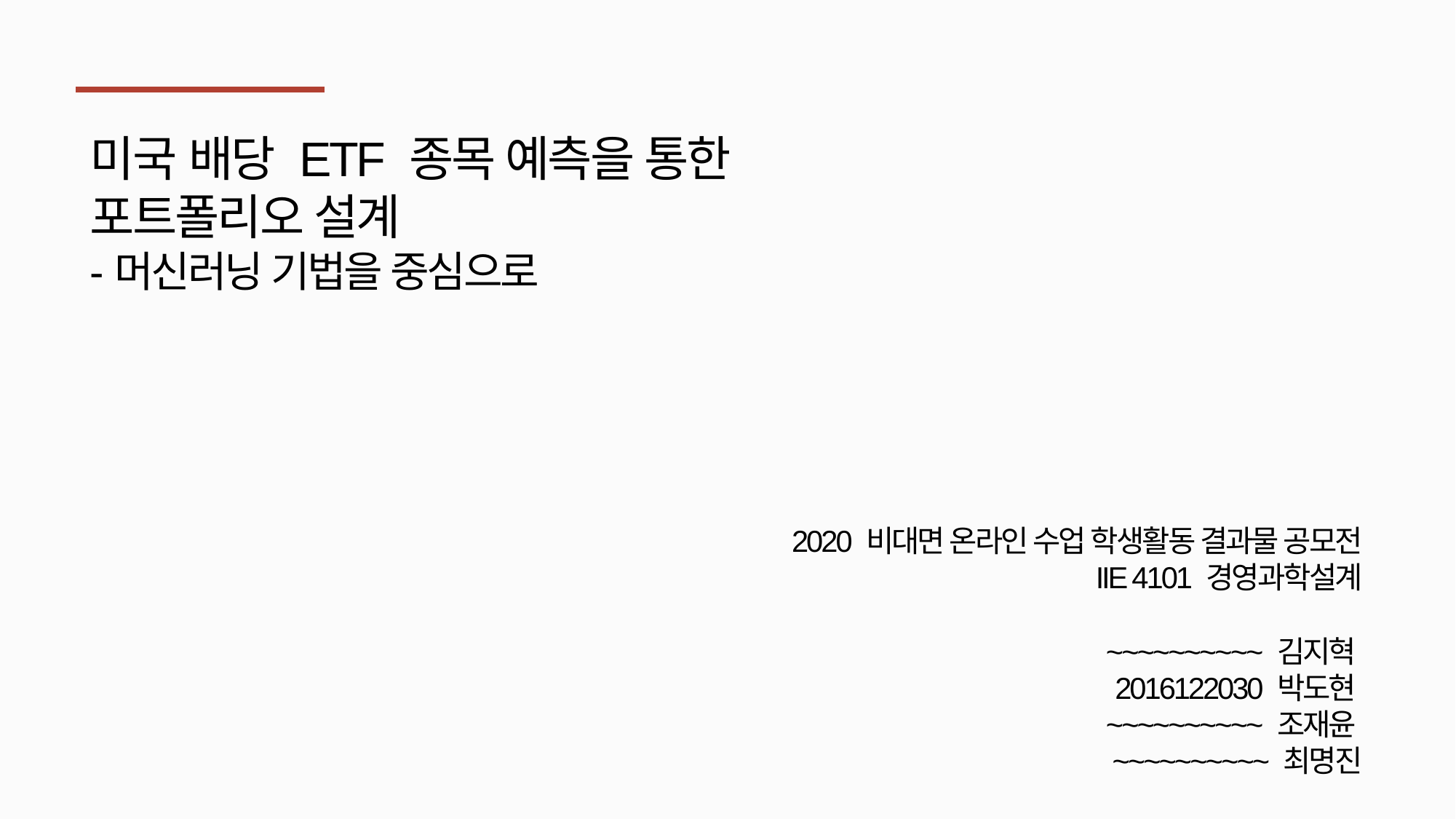

미국 배당 ETF 종목 예측을 통한
포트폴리오 설계
-머신러닝 기법을 중심으로
2020 비대면 온라인 수업 학생활동 결과물 공모전
IIE 4101 경영과학설계
~~~~~~~~~~ 김지혁
2016122030 박도현
~~~~~~~~~~ 조재윤
~~~~~~~~~~ 최명진